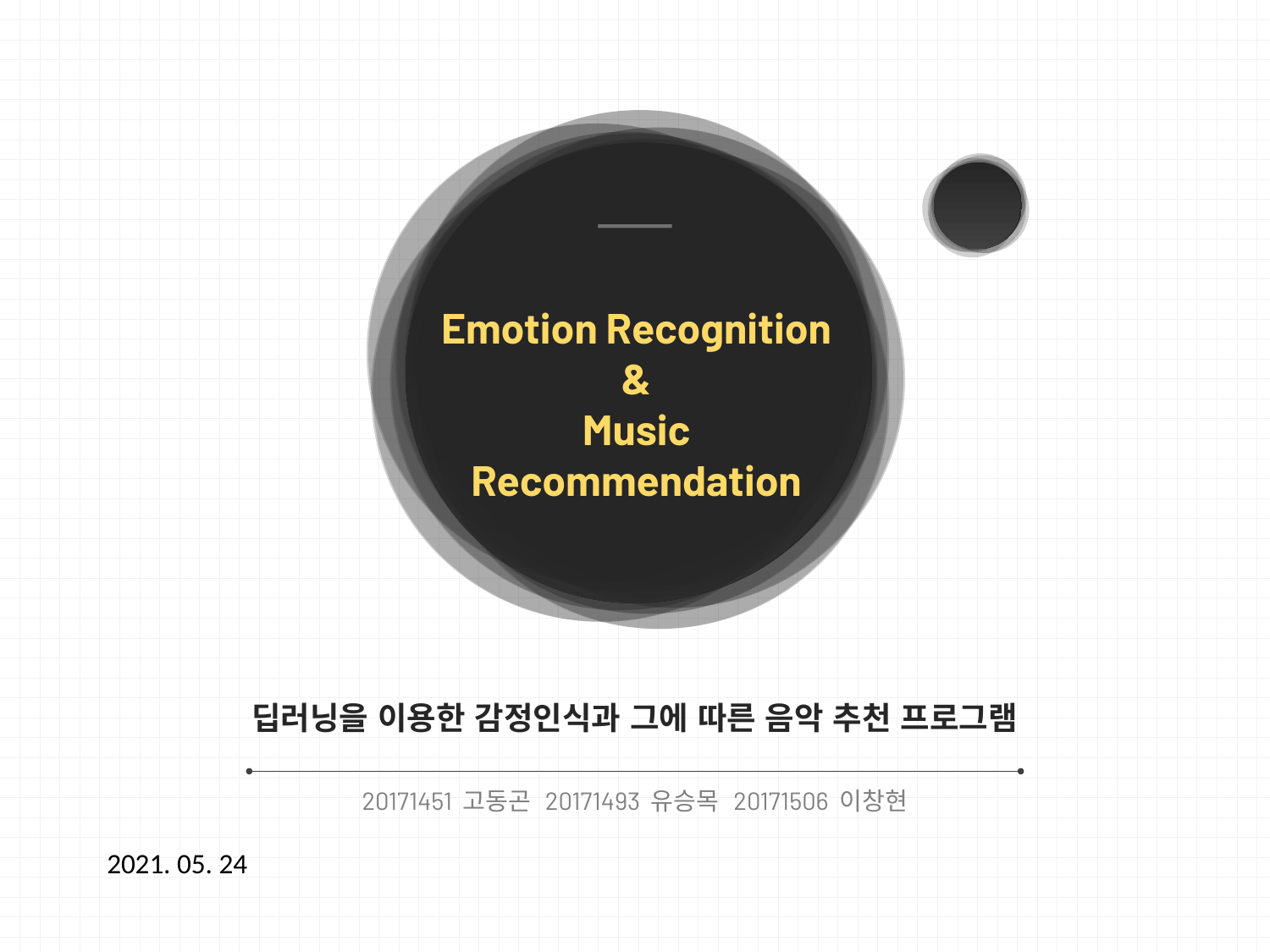

# Emotion Recognition & Music Recommendation
딥러닝을 이용한 감정인식과 그에 따른 음악 추천 프로그램

20171451 고동곤 20171493 유승목 20171506 이창현
2021. 05. 24